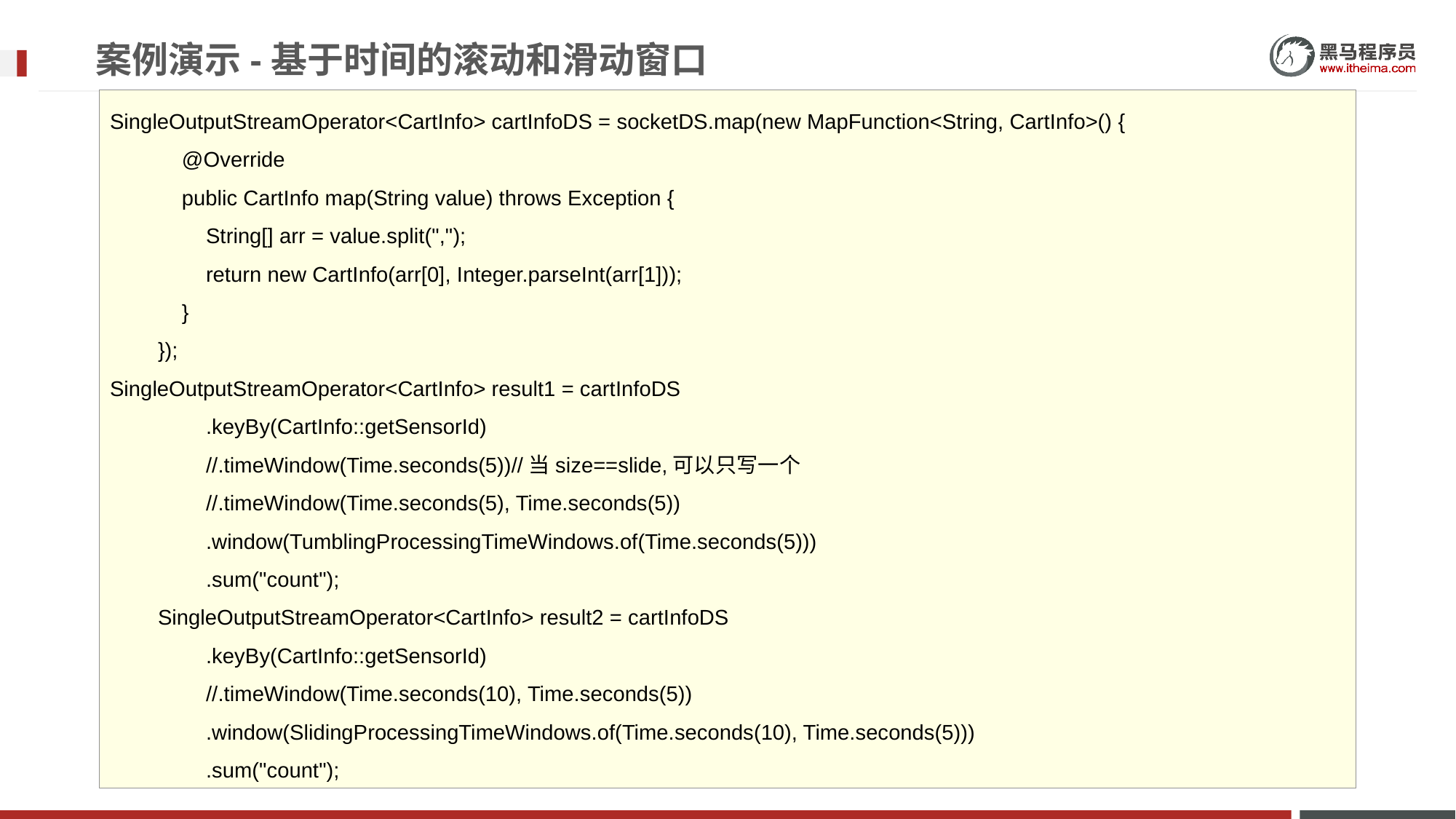

# 案例演示-基于时间的滚动和滑动窗口
SingleOutputStreamOperator<CartInfo> cartInfoDS = socketDS.map(new MapFunction<String, CartInfo>() {
            @Override
            public CartInfo map(String value) throws Exception {
                String[] arr = value.split(",");
                return new CartInfo(arr[0], Integer.parseInt(arr[1]));
            }
        });
SingleOutputStreamOperator<CartInfo> result1 = cartInfoDS
                .keyBy(CartInfo::getSensorId)
                //.timeWindow(Time.seconds(5))//当size==slide,可以只写一个
                //.timeWindow(Time.seconds(5), Time.seconds(5))
                .window(TumblingProcessingTimeWindows.of(Time.seconds(5)))
                .sum("count");
        SingleOutputStreamOperator<CartInfo> result2 = cartInfoDS
                .keyBy(CartInfo::getSensorId)
                //.timeWindow(Time.seconds(10), Time.seconds(5))
                .window(SlidingProcessingTimeWindows.of(Time.seconds(10), Time.seconds(5)))
                .sum("count");